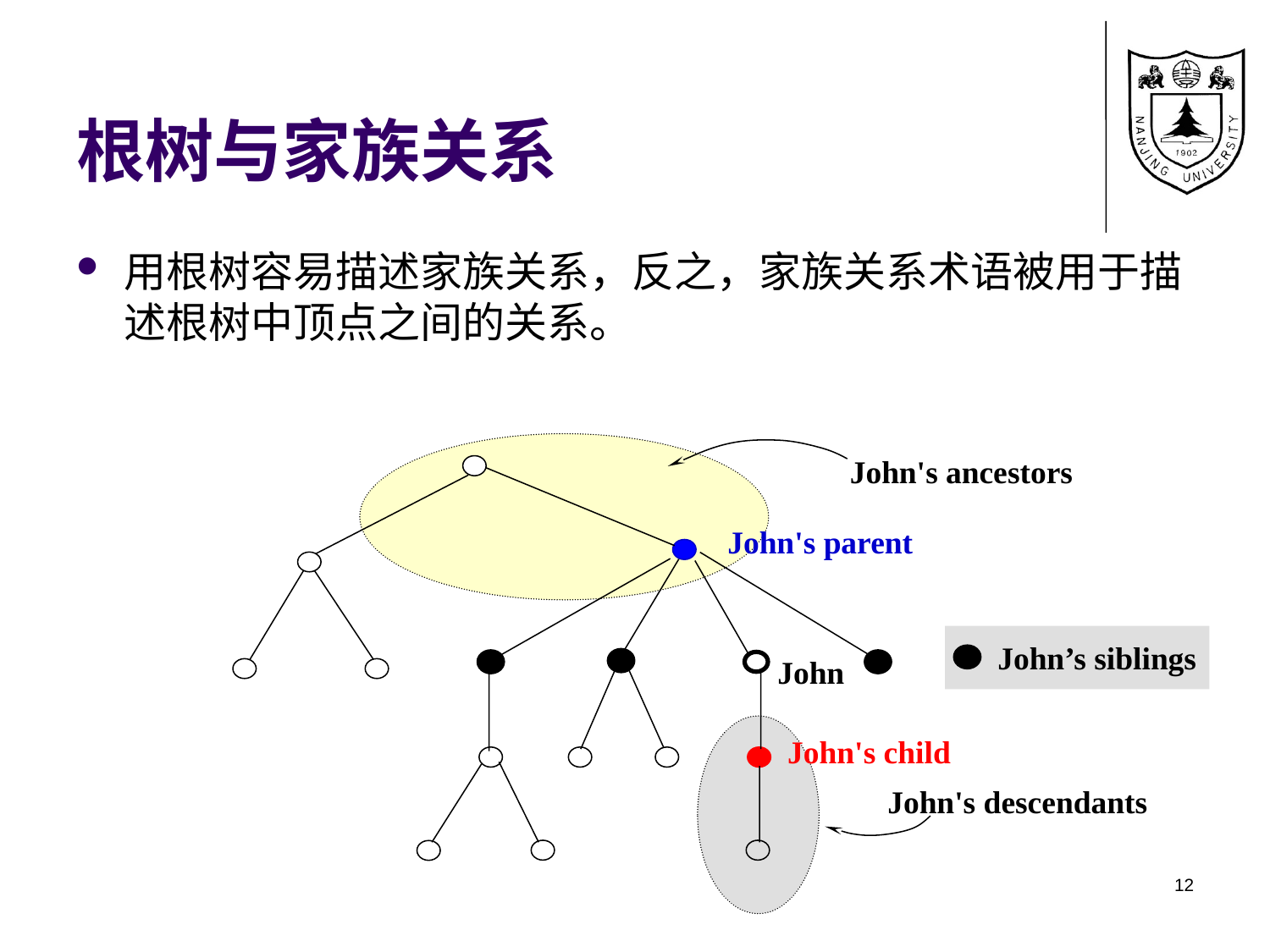

# 根树与家族关系
用根树容易描述家族关系，反之，家族关系术语被用于描述根树中顶点之间的关系。

John's ancestors

John's parent

John’s siblings
John

John's child

John's descendants

12